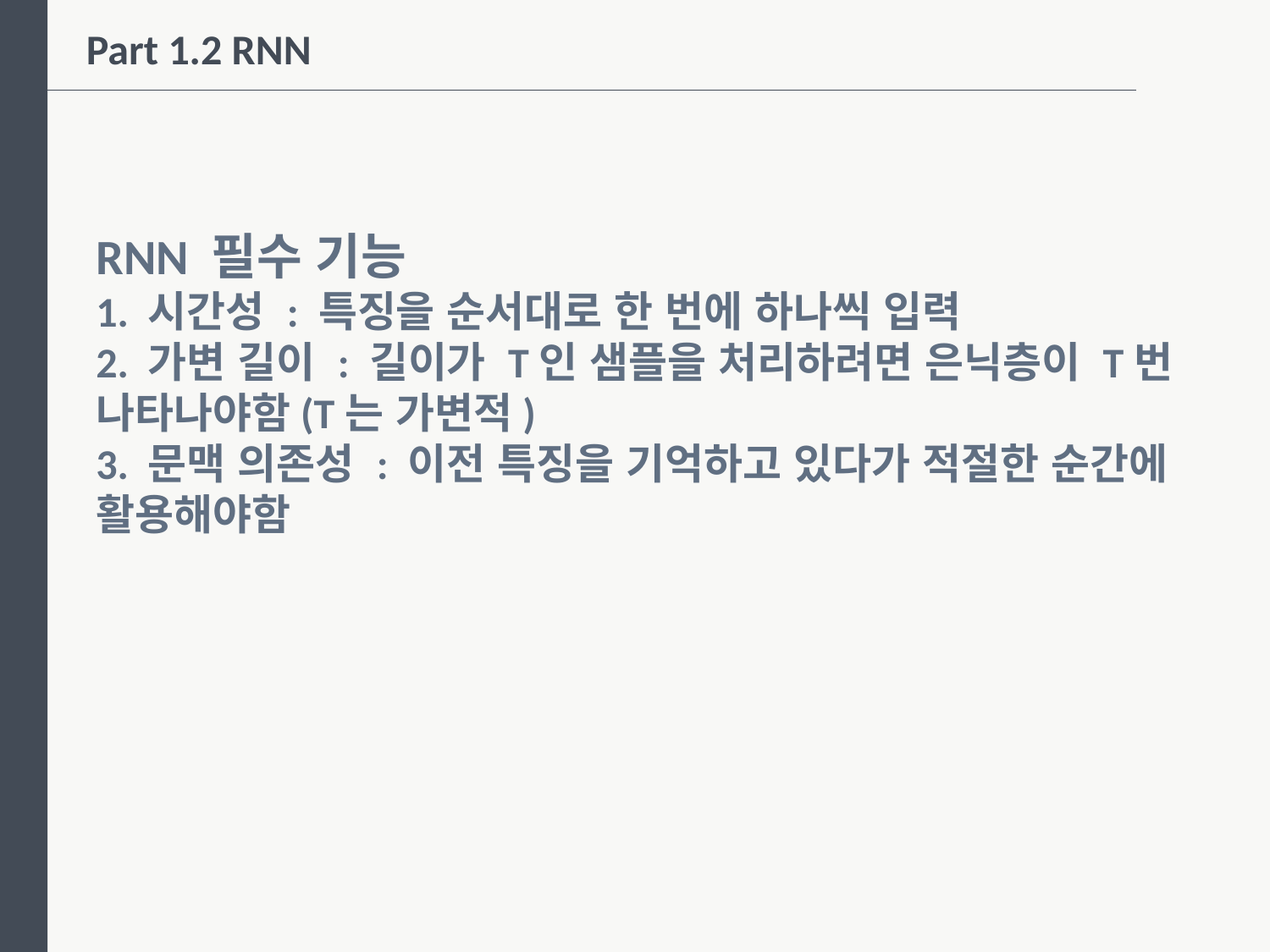

Part 1.2 RNN
RNN 필수 기능
1. 시간성 : 특징을 순서대로 한 번에 하나씩 입력
2. 가변 길이 : 길이가 T인 샘플을 처리하려면 은닉층이 T번 나타나야함(T는 가변적)
3. 문맥 의존성 : 이전 특징을 기억하고 있다가 적절한 순간에 활용해야함